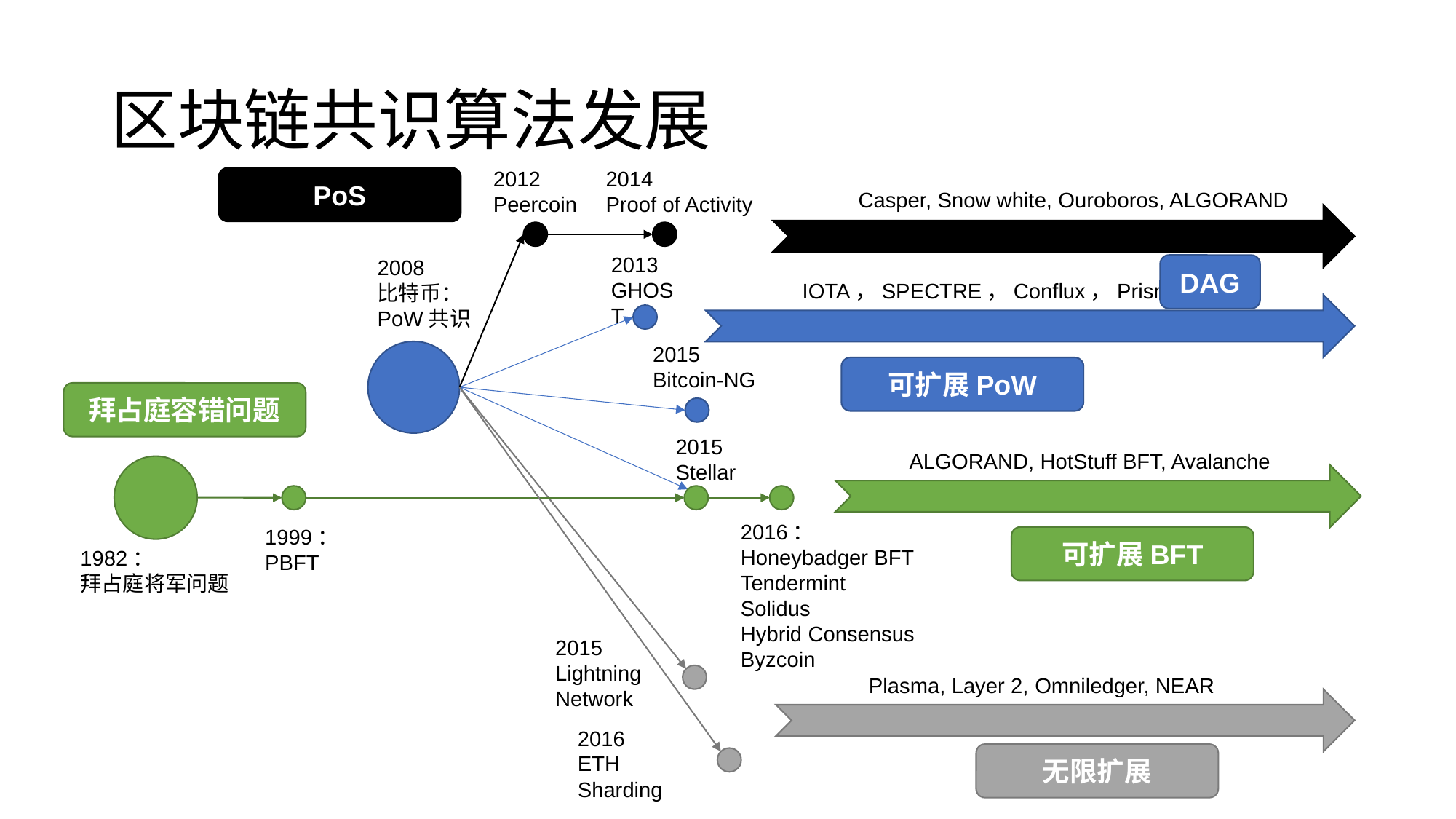

# 区块链共识算法发展
2012
Peercoin
2014
Proof of Activity
PoS
Casper, Snow white, Ouroboros, ALGORAND

2013
GHOST
2008
比特币：
PoW共识
DAG
IOTA，SPECTRE，Conflux，Prism

2015
Bitcoin-NG

可扩展PoW
拜占庭容错问题

2015
Stellar
ALGORAND, HotStuff BFT, Avalanche

2016：
Honeybadger BFT
Tendermint
Solidus
Hybrid Consensus
Byzcoin
1999：
PBFT
可扩展BFT
1982：
拜占庭将军问题
2015
Lightning Network

Plasma, Layer 2, Omniledger, NEAR

2016
ETH Sharding
无限扩展

12